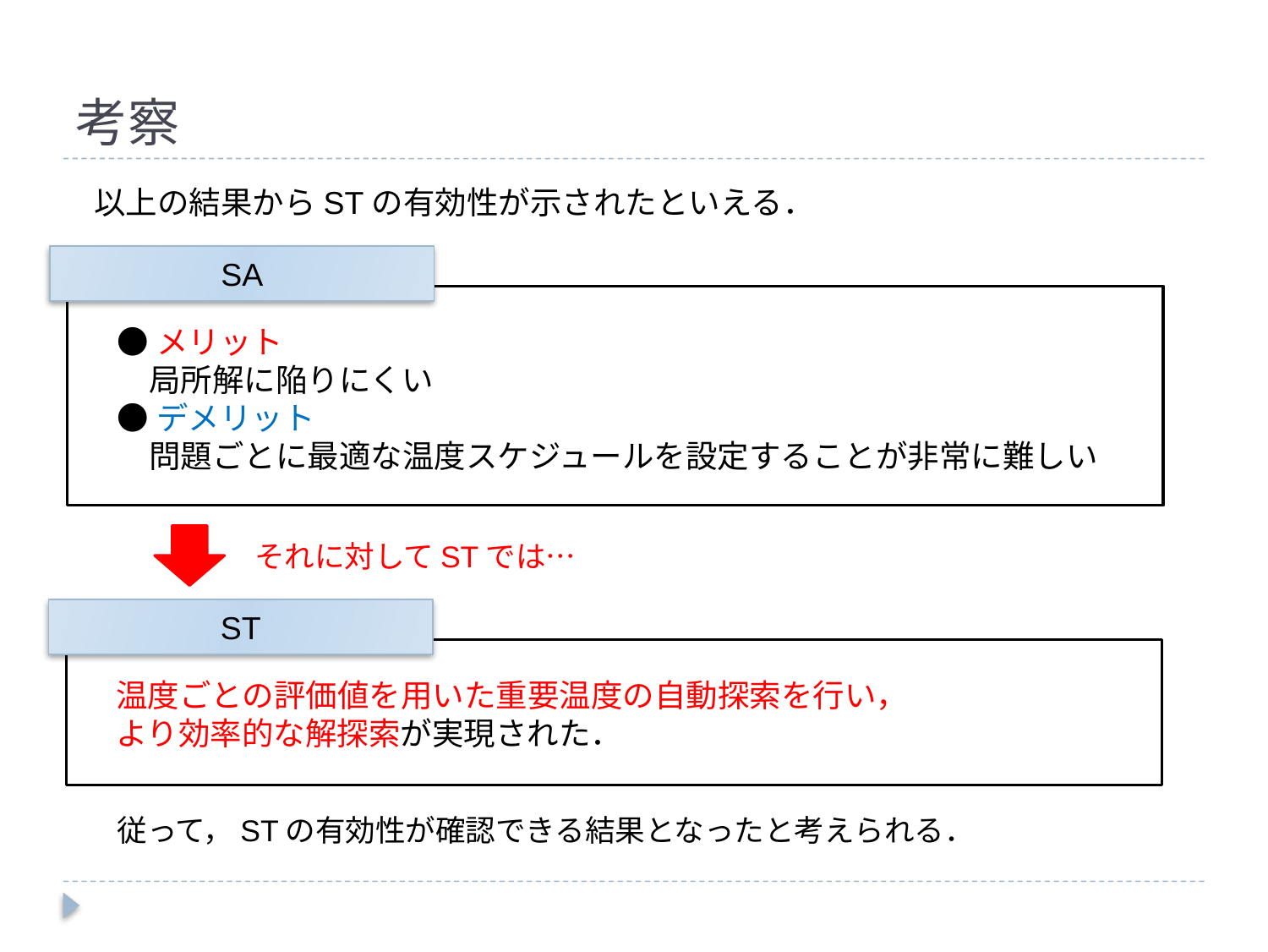

# 考察
　以上の結果からSTの有効性が示されたといえる．
SA

●メリット
　局所解に陥りにくい
●デメリット
　問題ごとに最適な温度スケジュールを設定することが非常に難しい

それに対してSTでは…

ST

温度ごとの評価値を用いた重要温度の自動探索を行い，
より効率的な解探索が実現された．
従って，STの有効性が確認できる結果となったと考えられる．